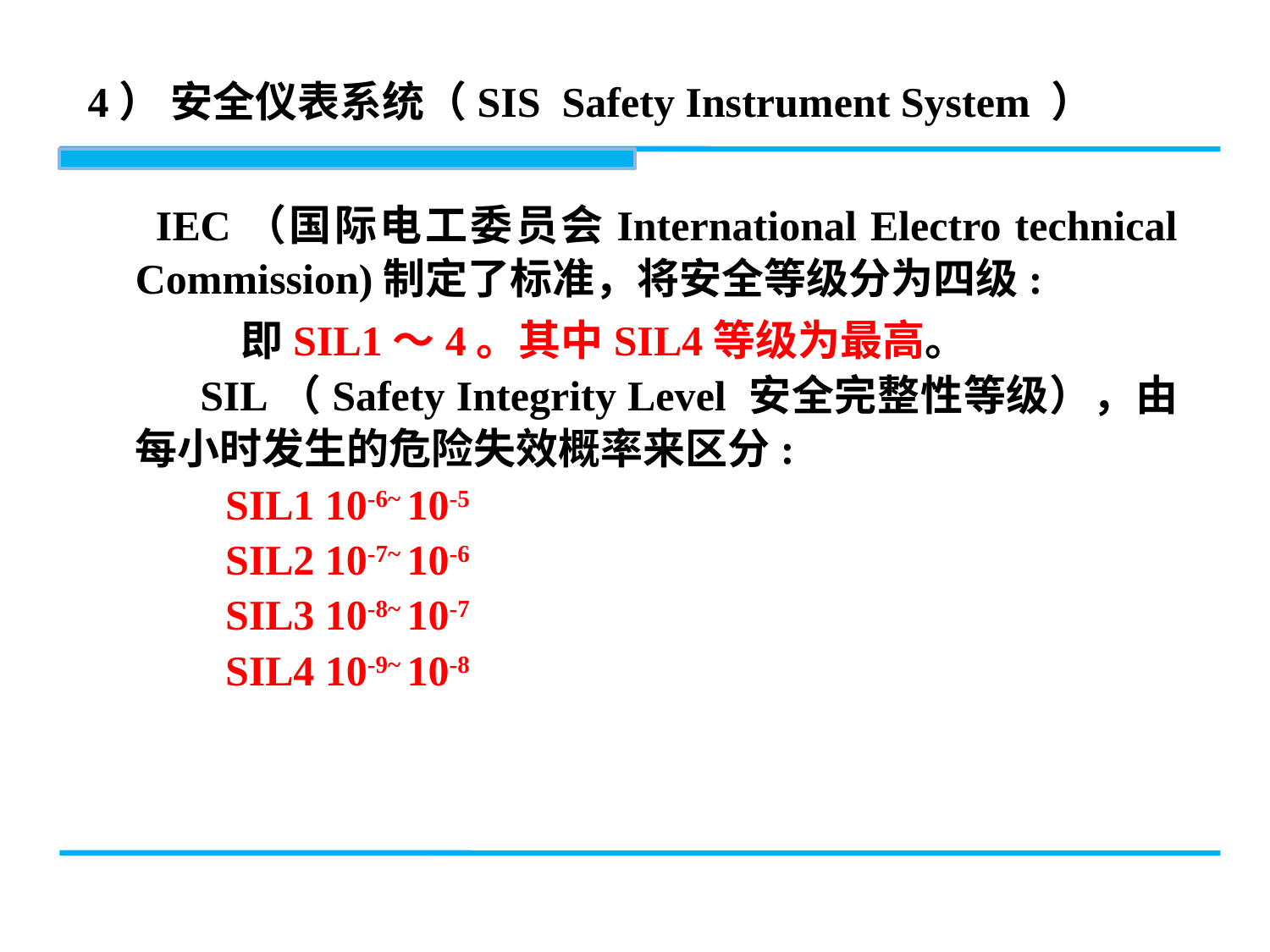

4） 安全仪表系统（SIS  Safety Instrument System ）

     IEC（国际电工委员会International Electro technical Commission)制定了标准，将安全等级分为四级:
               即SIL1～4。其中SIL4等级为最高。
          SIL（Safety Integrity Level 安全完整性等级），由每小时发生的危险失效概率来区分:
             SIL1 10-6~ 10-5
             SIL2 10-7~ 10-6
             SIL3 10-8~ 10-7
             SIL4 10-9~ 10-8